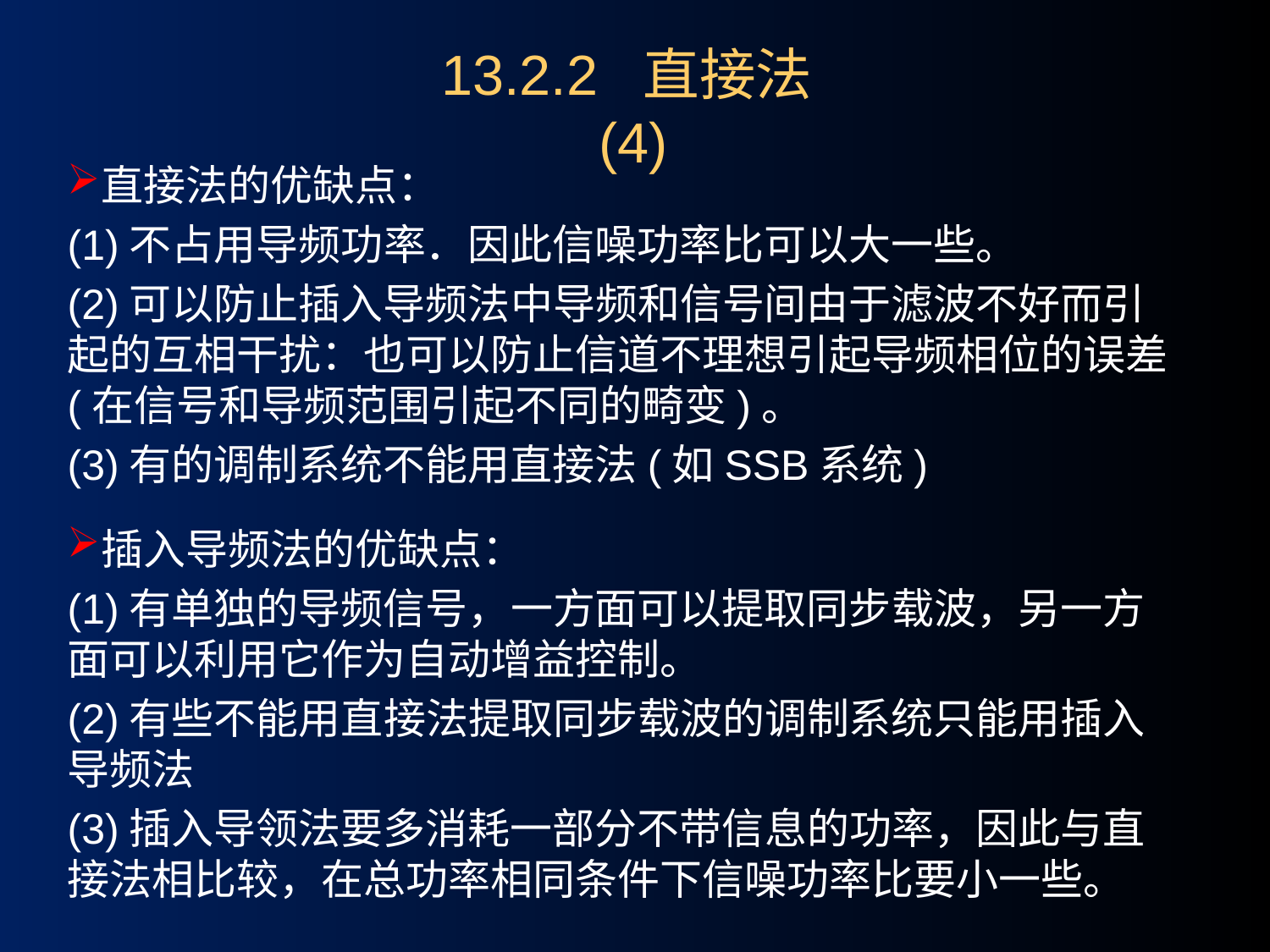

# 13.2.2  直接法(4)
直接法的优缺点：
(1)不占用导频功率．因此信噪功率比可以大一些。
(2)可以防止插入导频法中导频和信号间由于滤波不好而引起的互相干扰：也可以防止信道不理想引起导频相位的误差(在信号和导频范围引起不同的畸变)。
(3)有的调制系统不能用直接法(如SSB系统)
插入导频法的优缺点：
(1)有单独的导频信号，一方面可以提取同步载波，另一方面可以利用它作为自动增益控制。
(2)有些不能用直接法提取同步载波的调制系统只能用插入导频法
(3)插入导领法要多消耗一部分不带信息的功率，因此与直接法相比较，在总功率相同条件下信噪功率比要小一些。